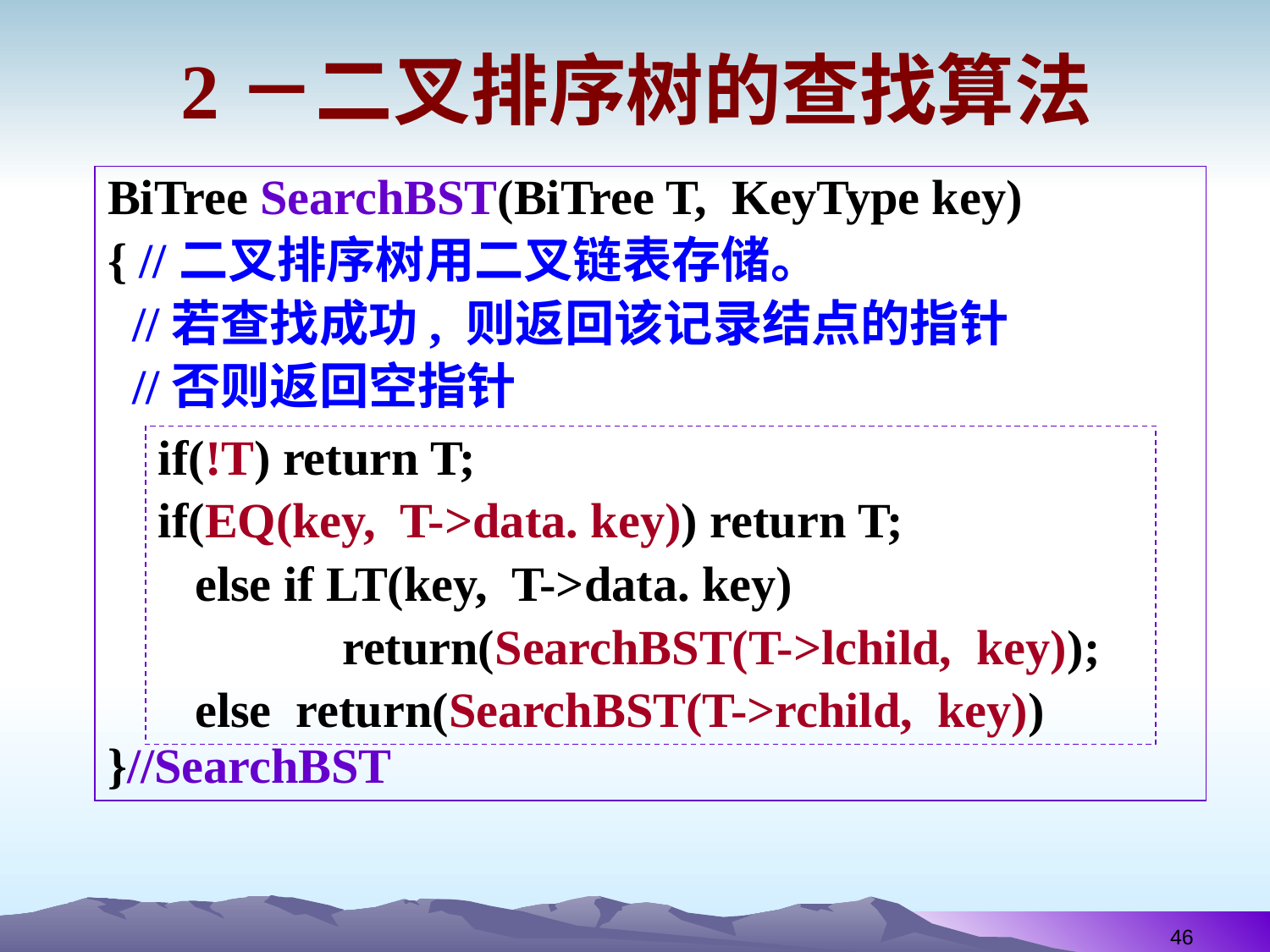

# 2－二叉排序树的查找算法
BiTree SearchBST(BiTree T,  KeyType key)
{ //二叉排序树用二叉链表存储。
  //若查找成功, 则返回该记录结点的指针
  //否则返回空指针

}//SearchBST
if(!T) return T;
if(EQ(key,  T->data. key)) return T;
   else if LT(key,  T->data. key)
               return(SearchBST(T->lchild,  key));
   else  return(SearchBST(T->rchild,  key))
46